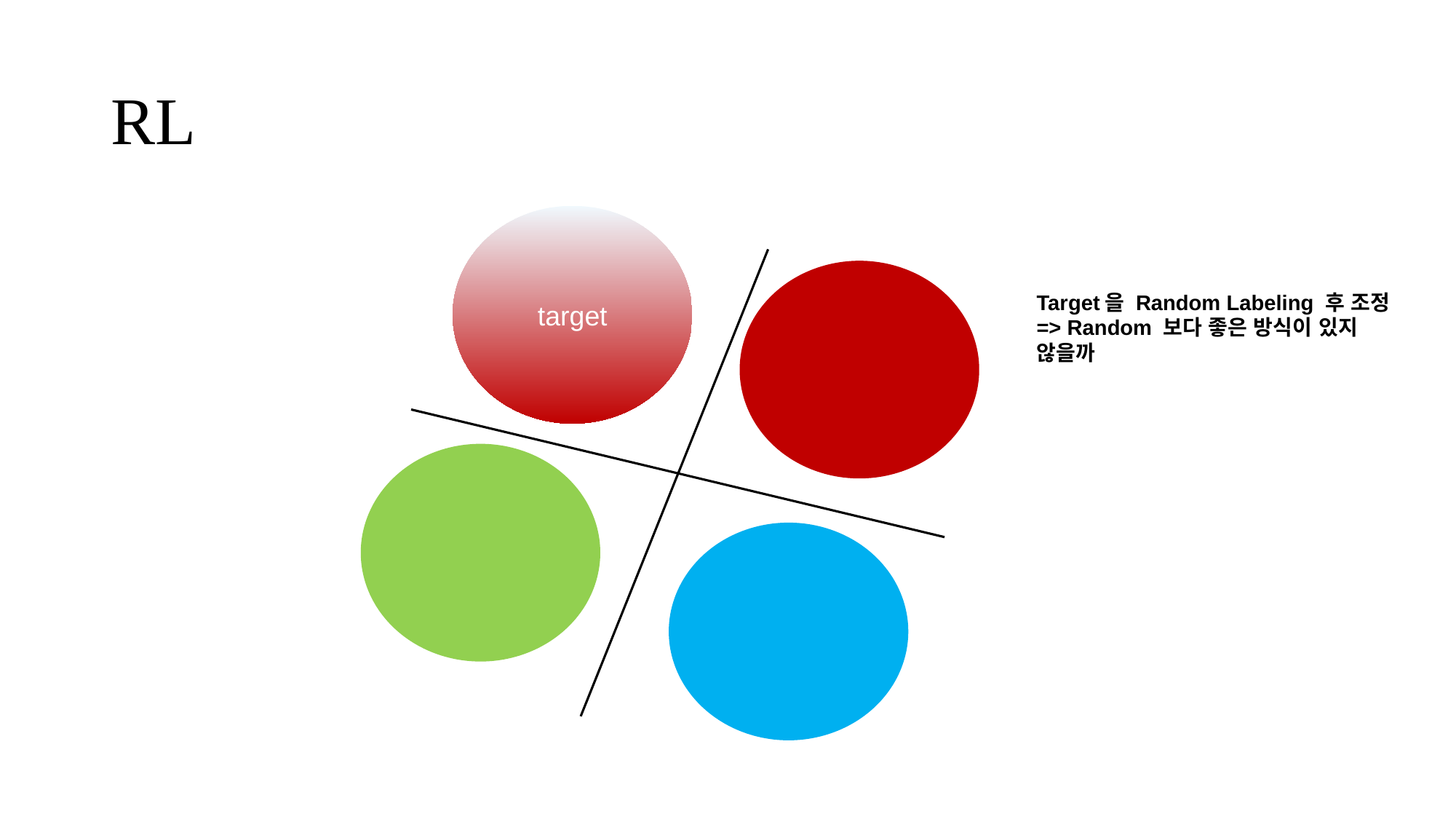

# RL
target

Target을 Random Labeling 후 조정
=> Random 보다 좋은 방식이 있지 않을까